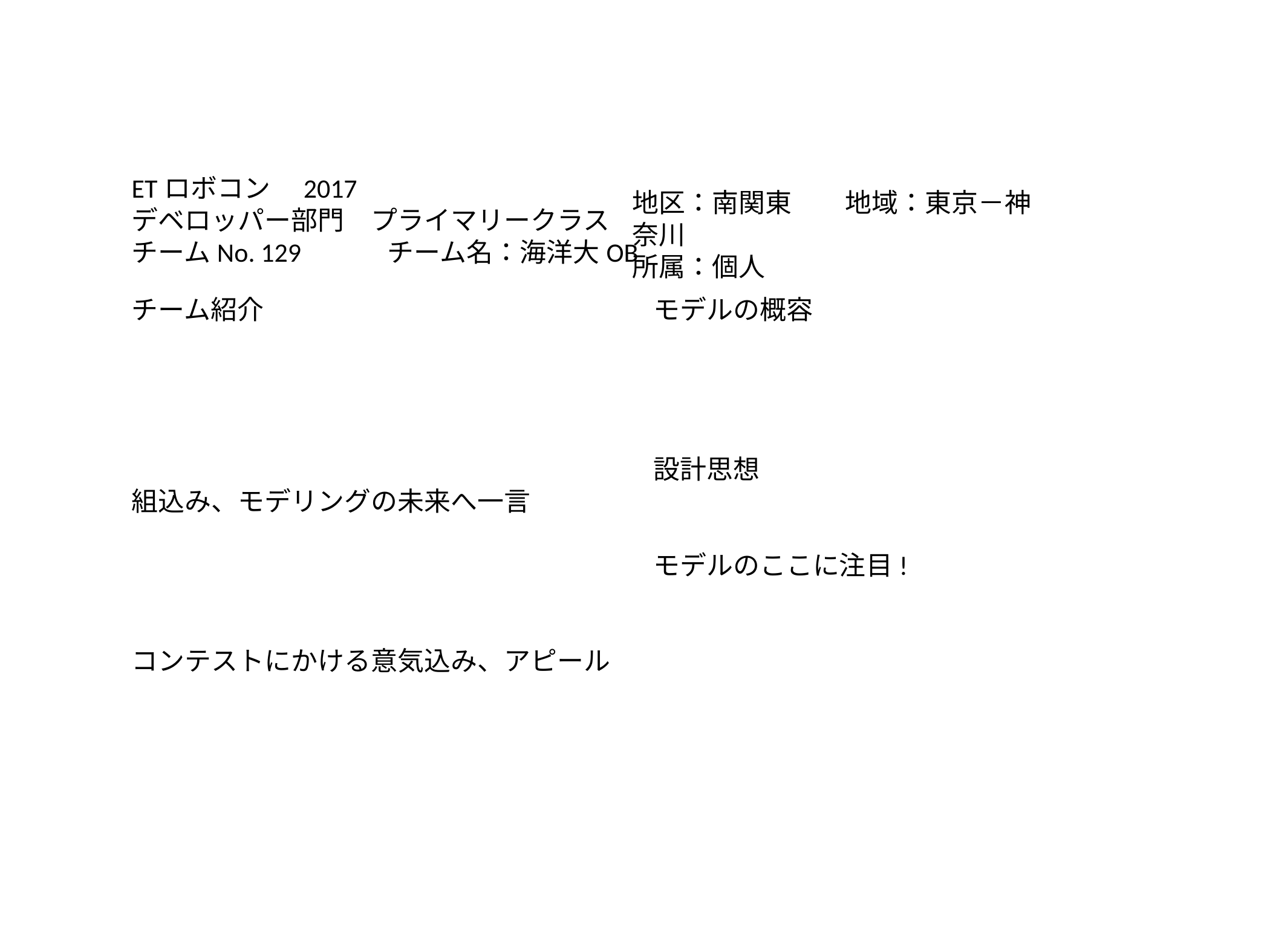

ETロボコン　2017
デベロッパー部門　プライマリークラス
チームNo. 129　　　チーム名：海洋大OB
地区：南関東　　地域：東京－神奈川
所属：個人
モデルの概容

設計思想

モデルのここに注目!
チーム紹介

組込み、モデリングの未来へ一言

コンテストにかける意気込み、アピール